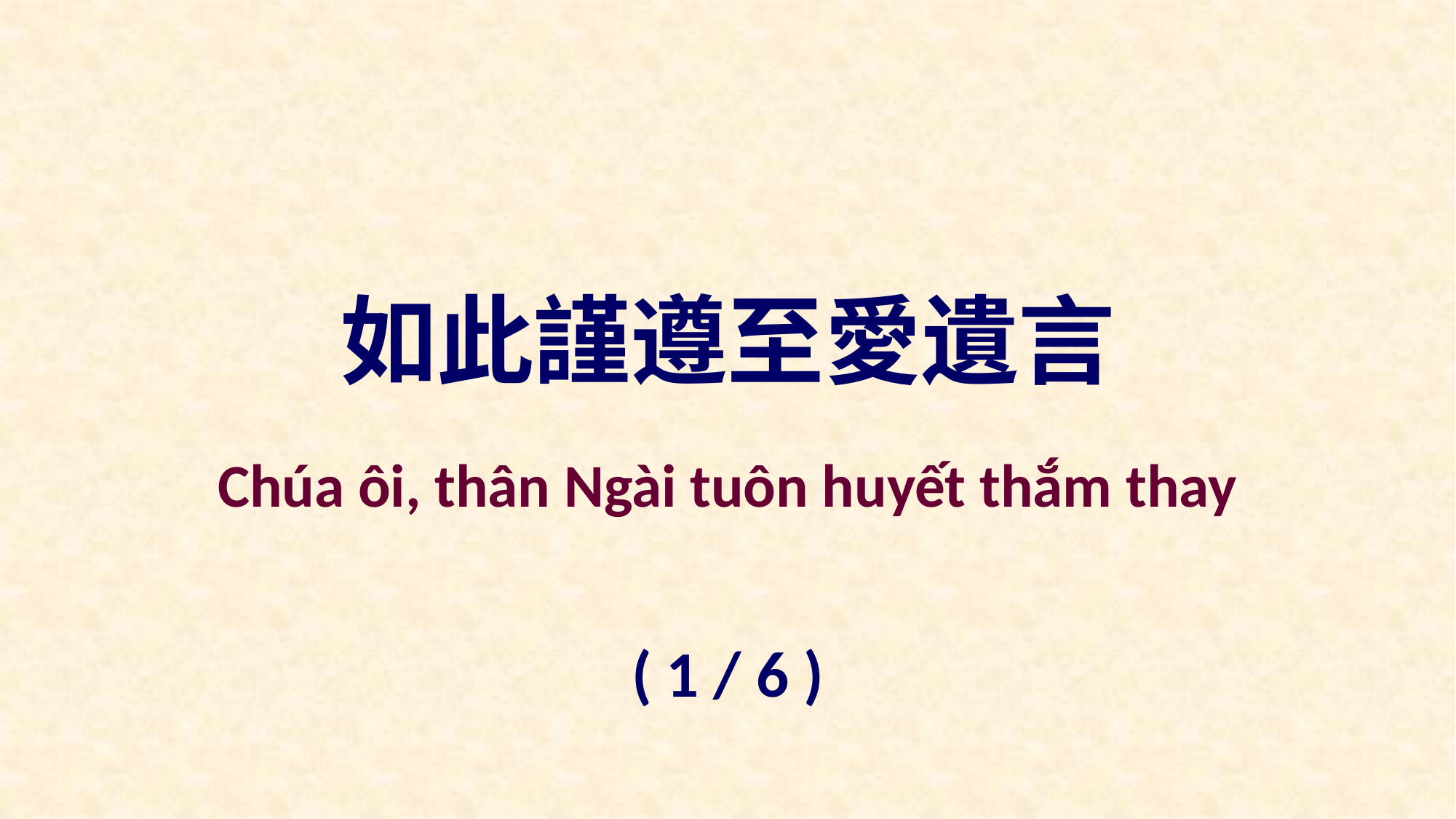

如此謹遵至愛遺言
Chúa ôi, thân Ngài tuôn huyết thắm thay
( 1 / 6 )